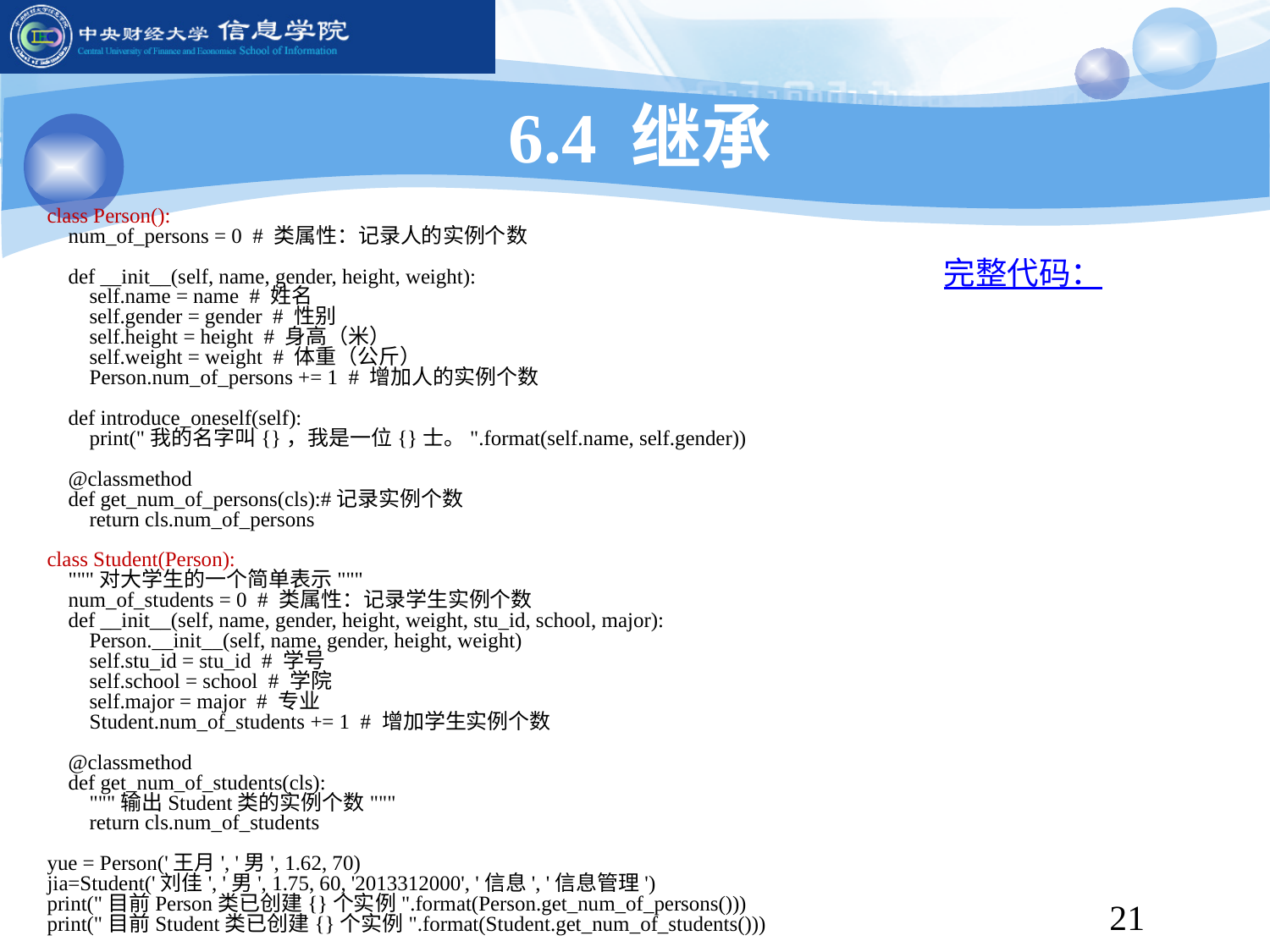

6.4 继承
class Person():
    num_of_persons = 0  # 类属性：记录人的实例个数

    def __init__(self, name, gender, height, weight):
        self.name = name  # 姓名
        self.gender = gender  # 性别
        self.height = height  # 身高（米）
        self.weight = weight  # 体重（公斤）
        Person.num_of_persons += 1  # 增加人的实例个数

    def introduce_oneself(self):
        print("我的名字叫{}，我是一位{}士。".format(self.name, self.gender))

    @classmethod
    def get_num_of_persons(cls):#记录实例个数
        return cls.num_of_persons

class Student(Person):
    """对大学生的一个简单表示"""
    num_of_students = 0  # 类属性：记录学生实例个数
    def __init__(self, name, gender, height, weight, stu_id, school, major):
        Person.__init__(self, name, gender, height, weight)
        self.stu_id = stu_id  # 学号
        self.school = school  # 学院
        self.major = major  # 专业
        Student.num_of_students += 1  # 增加学生实例个数

    @classmethod
    def get_num_of_students(cls):
        """输出Student类的实例个数"""
        return cls.num_of_students

yue = Person('王月', '男', 1.62, 70)
jia=Student('刘佳', '男', 1.75, 60, '2013312000', '信息', '信息管理')
print("目前Person类已创建{}个实例".format(Person.get_num_of_persons()))
print("目前Student类已创建{}个实例".format(Student.get_num_of_students()))
完整代码：